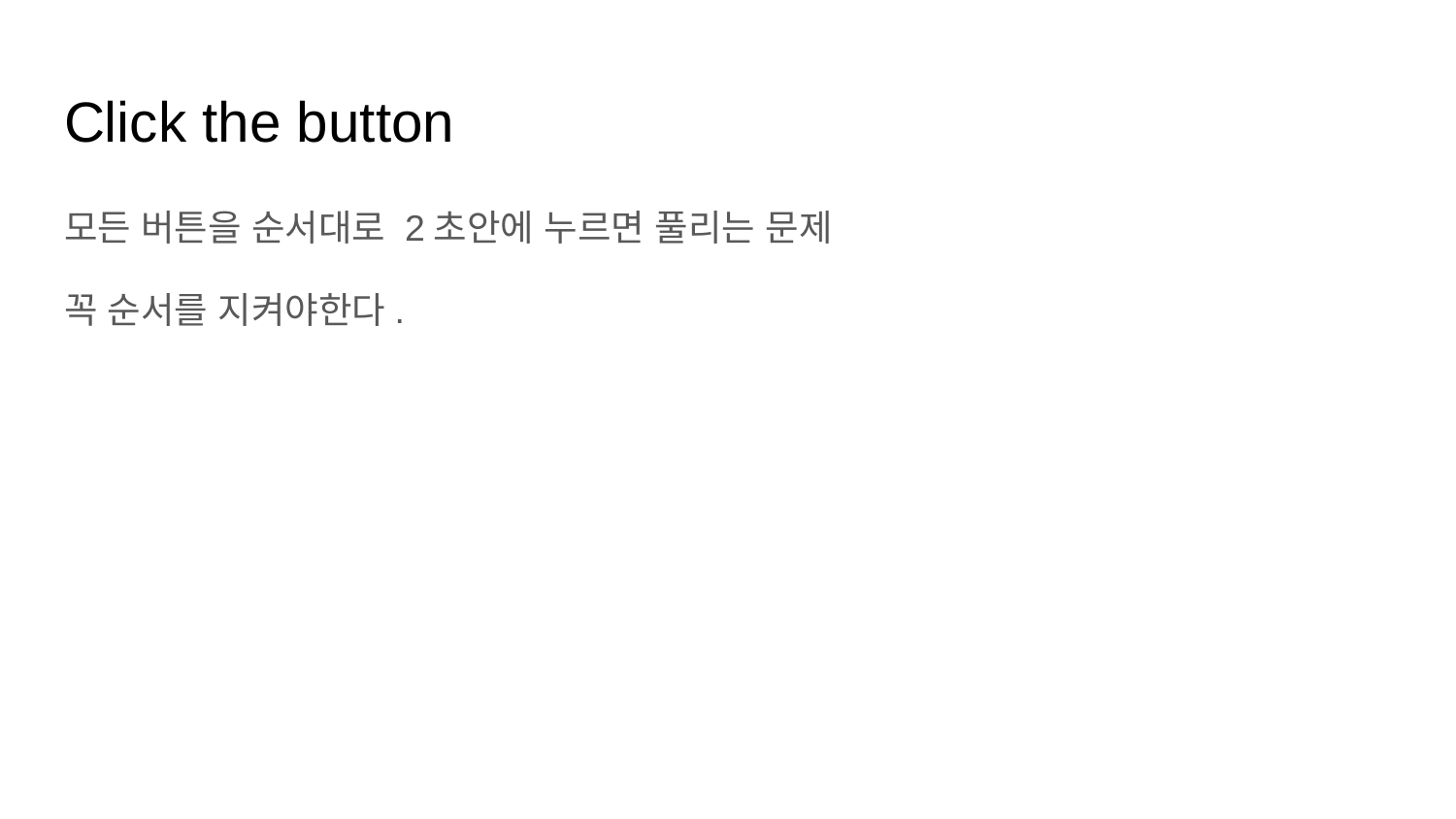

# Click the button
모든 버튼을 순서대로 2초안에 누르면 풀리는 문제
꼭 순서를 지켜야한다.